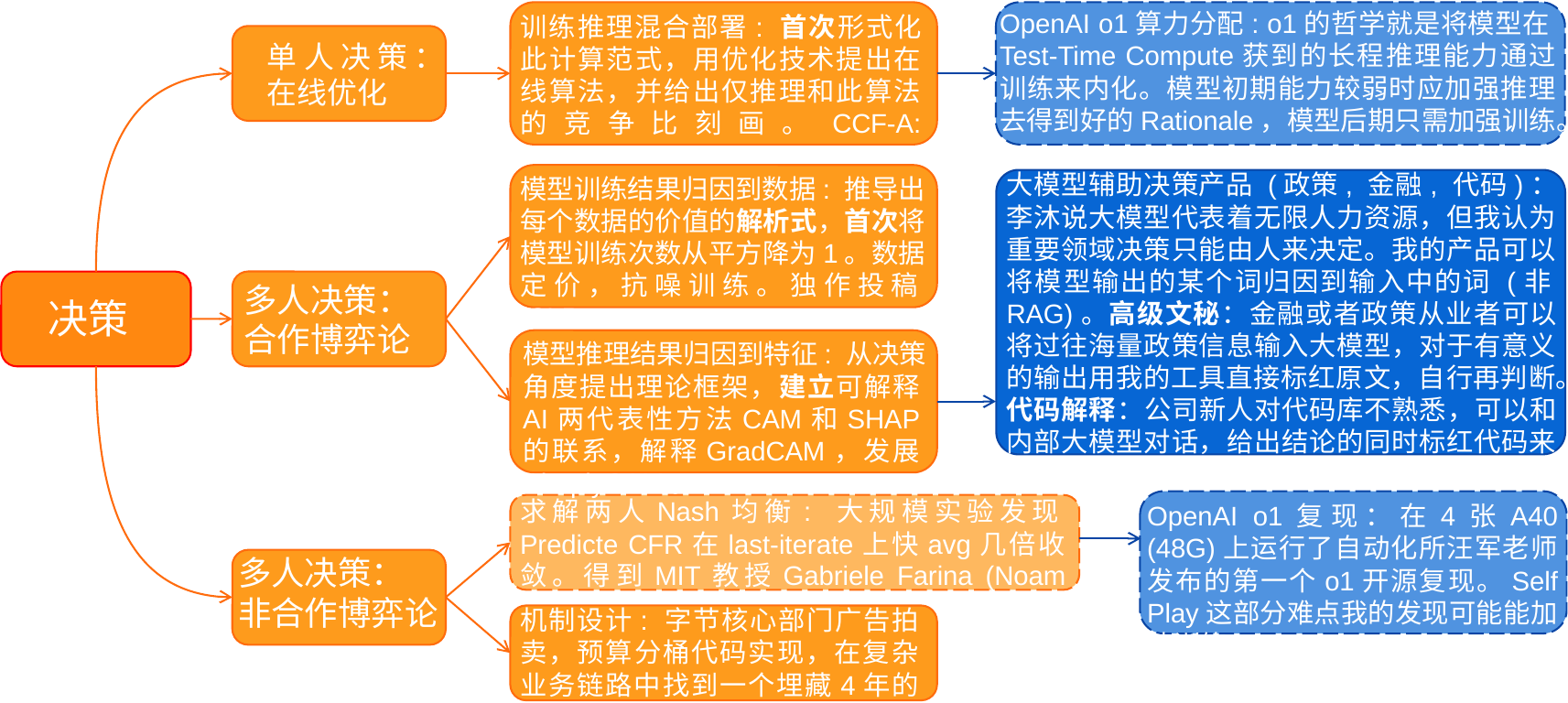

OpenAI o1算力分配: o1的哲学就是将模型在Test-Time Compute获到的长程推理能力通过训练来内化。模型初期能力较弱时应加强推理去得到好的Rationale，模型后期只需加强训练。

训练推理混合部署: 首次形式化此计算范式，用优化技术提出在线算法，并给出仅推理和此算法的竞争比刻画。CCF-A: INFOCOM。 2024。

单人决策：
在线优化
大模型辅助决策产品 (政策, 金融, 代码)：李沐说大模型代表着无限人力资源，但我认为重要领域决策只能由人来决定。我的产品可以将模型输出的某个词归因到输入中的词 (非RAG)。高级文秘：金融或者政策从业者可以将过往海量政策信息输入大模型，对于有意义的输出用我的工具直接标红原文，自行再判断。代码解释：公司新人对代码库不熟悉，可以和内部大模型对话，给出结论的同时标红代码来对照。

模型训练结果归因到数据: 推导出每个数据的价值的解析式，首次将模型训练次数从平方降为1。数据定价，抗噪训练。独作投稿ICLR。

多人决策：
合作博弈论
决策

模型推理结果归因到特征: 从决策角度提出理论框架，建立可解释AI两代表性方法CAM和SHAP的联系，解释GradCAM，发展ShaplyCAM。
求解两人Nash均衡: 大规模实验发现Predicte CFR在last-iterate上快avg几倍收敛。得到MIT教授Gabriele Farina (Noam Brown师弟) 认可。

OpenAI o1复现：在4张A40 (48G)上运行了自动化所汪军老师发布的第一个o1开源复现。Self Play这部分难点我的发现可能能加速训练。

多人决策：
非合作博弈论

机制设计: 字节核心部门广告拍卖，预算分桶代码实现，在复杂业务链路中找到一个埋藏4年的小bug。